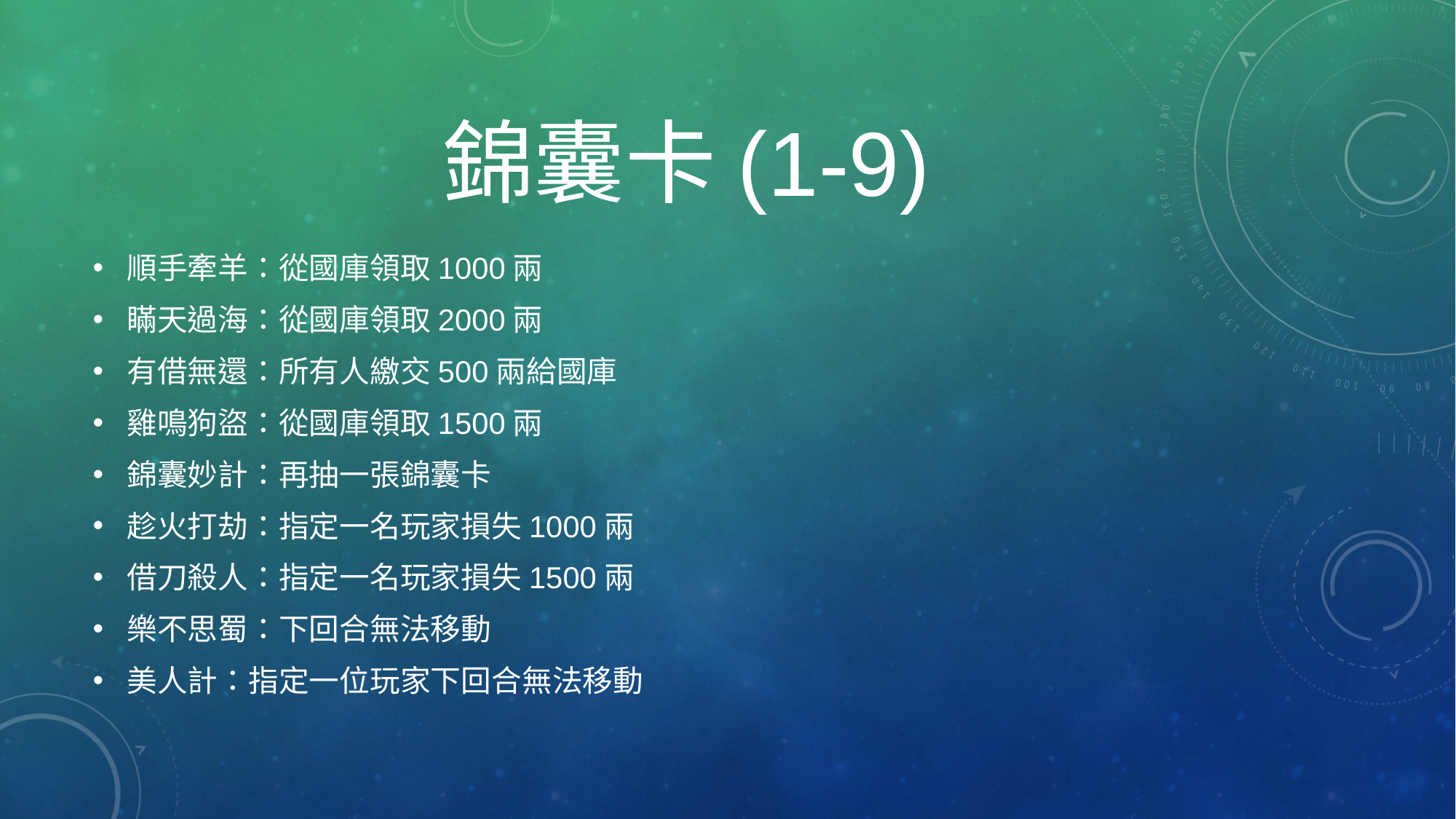

# 錦囊卡(1-9)
順手牽羊：從國庫領取1000兩
瞞天過海：從國庫領取2000兩
有借無還：所有人繳交500兩給國庫
雞鳴狗盜：從國庫領取1500兩
錦囊妙計：再抽一張錦囊卡
趁火打劫：指定一名玩家損失1000兩
借刀殺人：指定一名玩家損失1500兩
樂不思蜀：下回合無法移動
美人計：指定一位玩家下回合無法移動